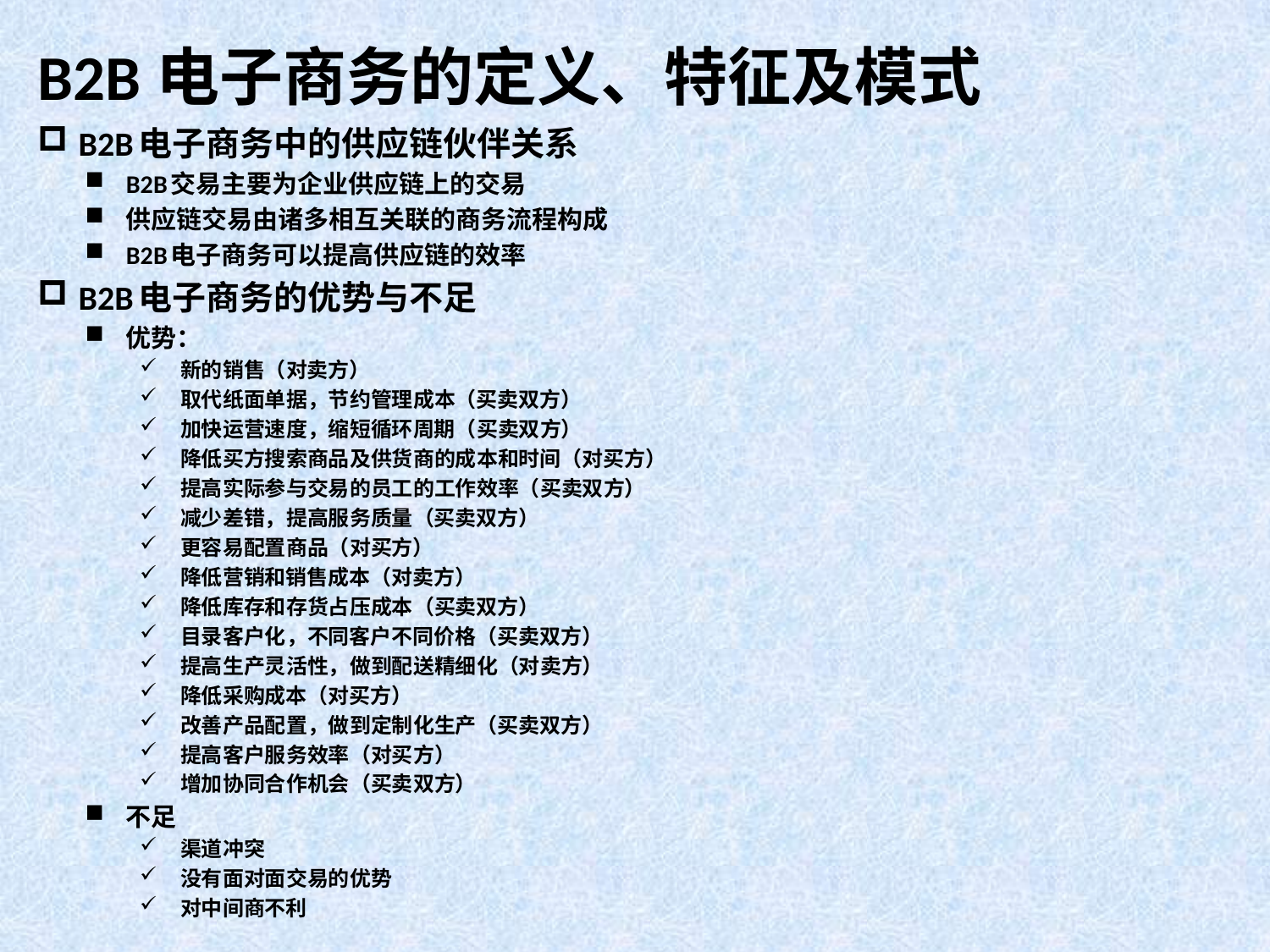

# B2B电子商务的定义、特征及模式
B2B电子商务中的供应链伙伴关系
B2B交易主要为企业供应链上的交易
供应链交易由诸多相互关联的商务流程构成
B2B电子商务可以提高供应链的效率
B2B电子商务的优势与不足
优势：
新的销售（对卖方）
取代纸面单据，节约管理成本（买卖双方）
加快运营速度，缩短循环周期（买卖双方）
降低买方搜索商品及供货商的成本和时间（对买方）
提高实际参与交易的员工的工作效率（买卖双方）
减少差错，提高服务质量（买卖双方）
更容易配置商品（对买方）
降低营销和销售成本（对卖方）
降低库存和存货占压成本（买卖双方）
目录客户化，不同客户不同价格（买卖双方）
提高生产灵活性，做到配送精细化（对卖方）
降低采购成本（对买方）
改善产品配置，做到定制化生产（买卖双方）
提高客户服务效率（对买方）
增加协同合作机会（买卖双方）
不足
渠道冲突
没有面对面交易的优势
对中间商不利